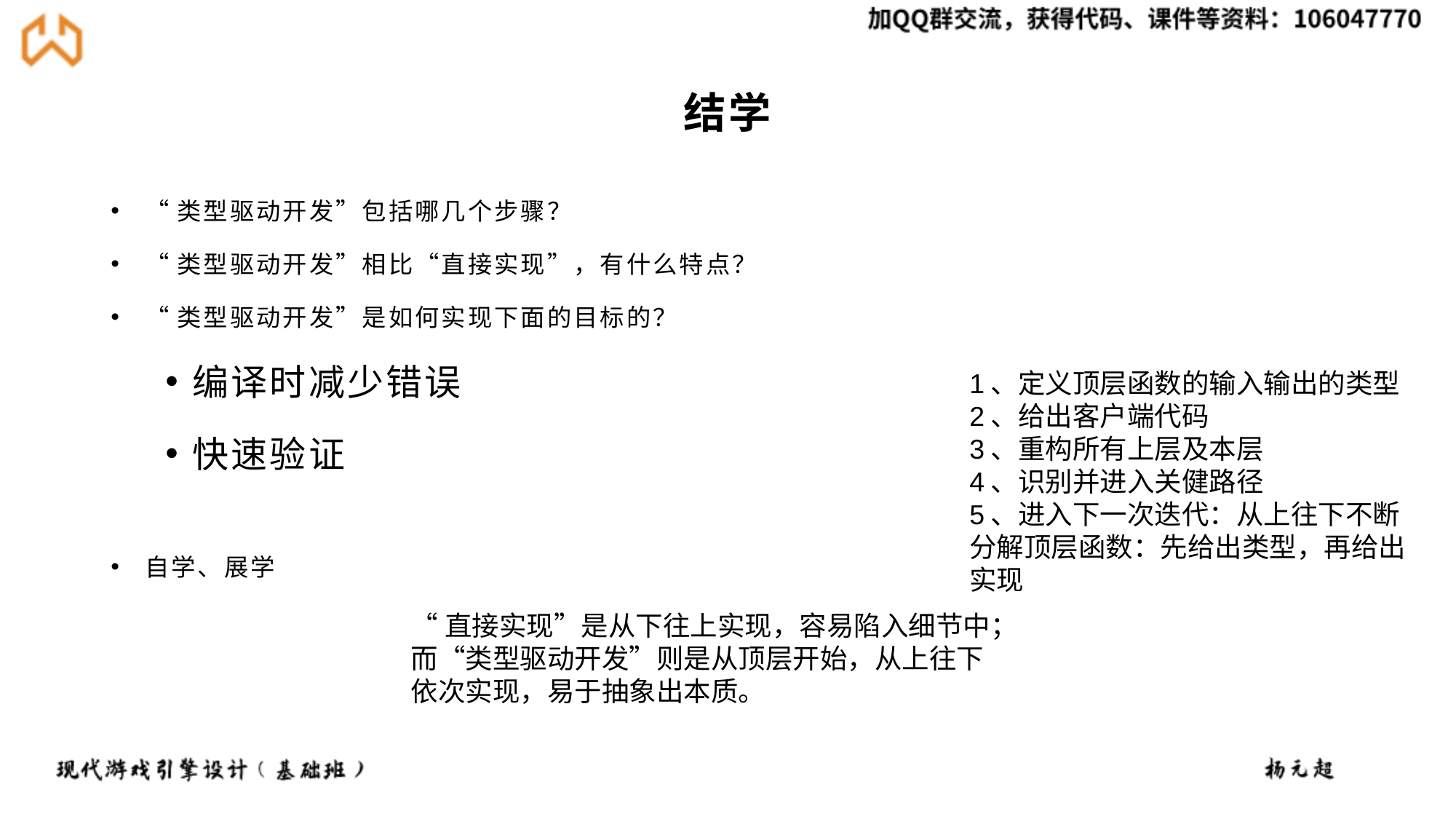

# 结学
“类型驱动开发”包括哪几个步骤？
“类型驱动开发”相比“直接实现”，有什么特点？
“类型驱动开发”是如何实现下面的目标的？
编译时减少错误
快速验证

自学、展学
1、定义顶层函数的输入输出的类型
2、给出客户端代码
3、重构所有上层及本层
4、识别并进入关健路径
5、进入下一次迭代：从上往下不断分解顶层函数：先给出类型，再给出实现
“直接实现”是从下往上实现，容易陷入细节中；
而“类型驱动开发”则是从顶层开始，从上往下依次实现，易于抽象出本质。